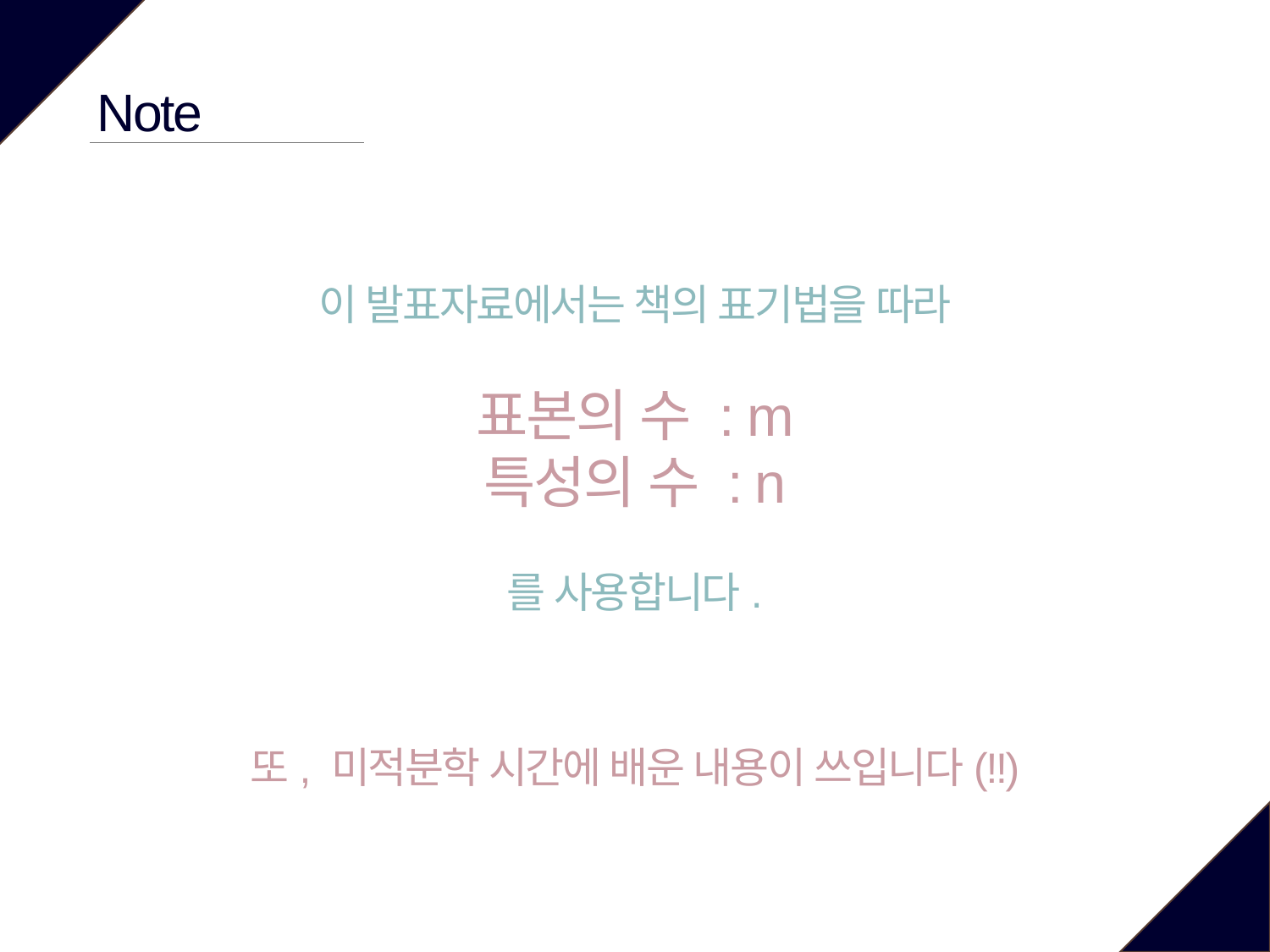

Note
이 발표자료에서는 책의 표기법을 따라

표본의 수 : m
특성의 수 : n

를 사용합니다.
또, 미적분학 시간에 배운 내용이 쓰입니다(!!)